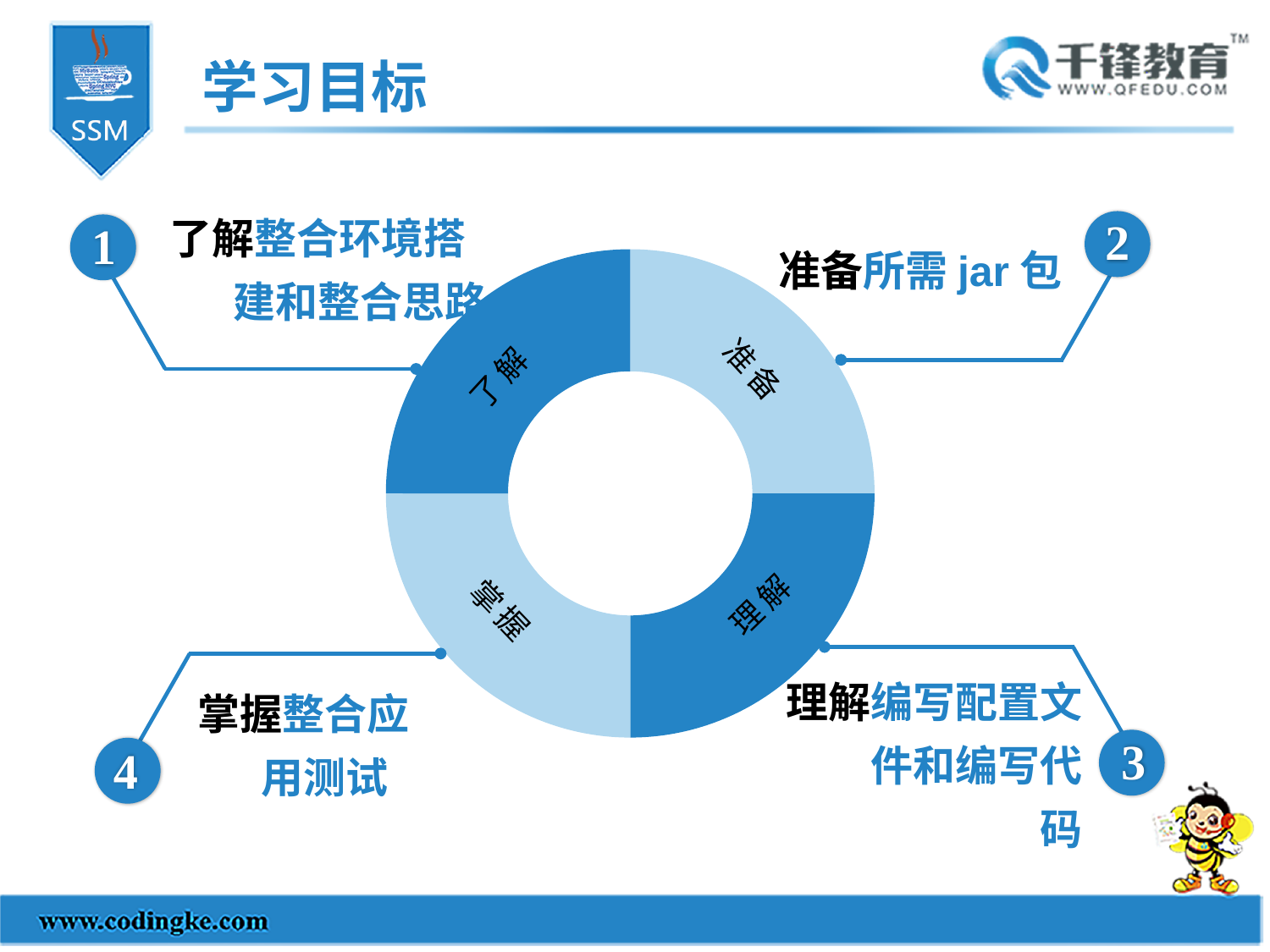

学习目标
了解整合环境搭建和整合思路
1

2

准备所需jar包

### Chart

| Category | 销售额 |
|---|---|
| 掌握知识 | 2.5 |
| 理解知识 | 2.5 |
| 熟悉知识 | 2.5 |
| 了解知识 | 2.5 |
了解
准备
理解
掌握
理解编写配置文件和编写代码
3

掌握整合应用测试
4